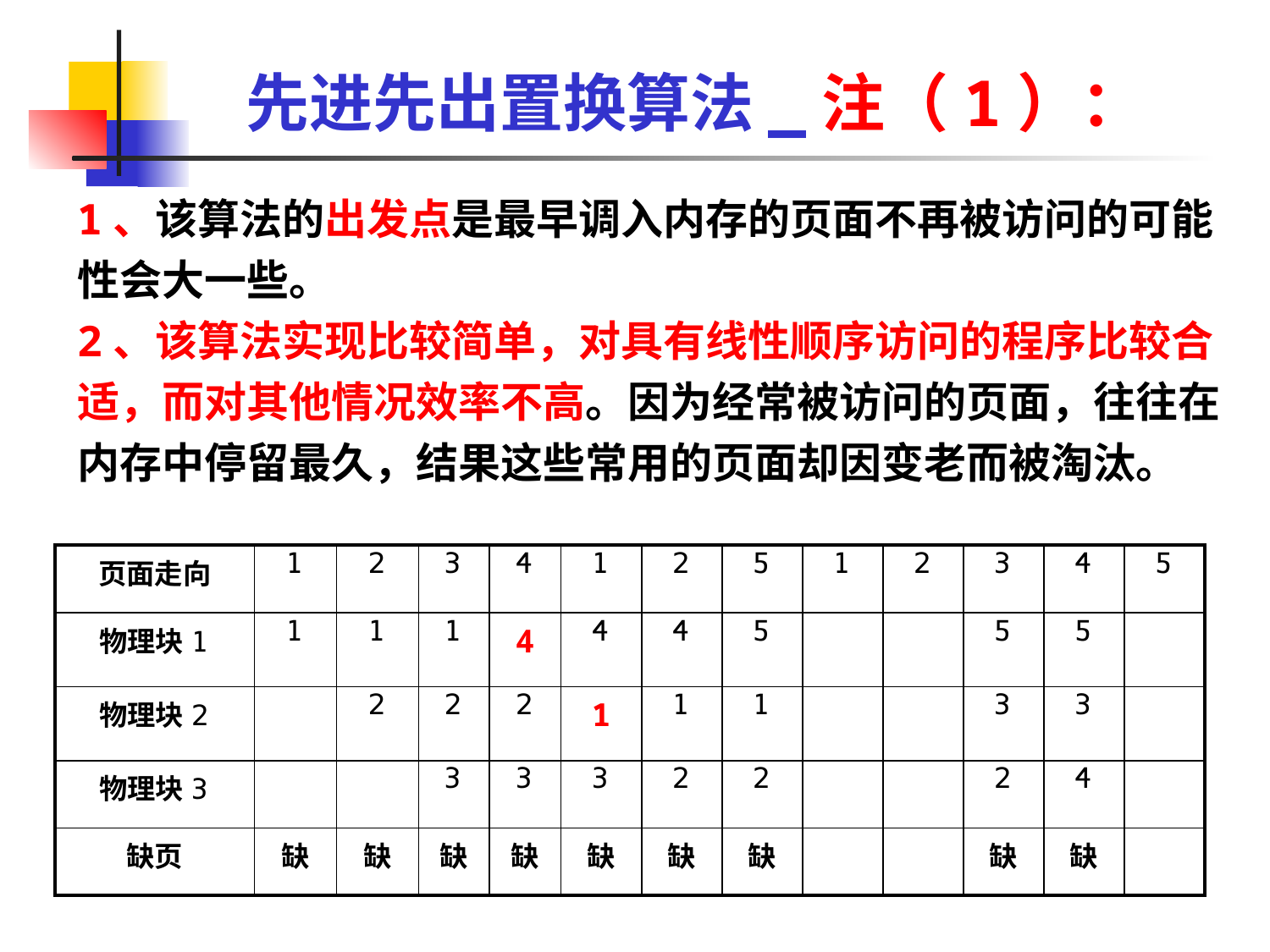

# 先进先出置换算法_注（1）：
1、该算法的出发点是最早调入内存的页面不再被访问的可能性会大一些。
2、该算法实现比较简单，对具有线性顺序访问的程序比较合适，而对其他情况效率不高。因为经常被访问的页面，往往在内存中停留最久，结果这些常用的页面却因变老而被淘汰。

| 页面走向 | 1 | 2 | 3 | 4 | 1 | 2 | 5 | 1 | 2 | 3 | 4 | 5 |
| --- | --- | --- | --- | --- | --- | --- | --- | --- | --- | --- | --- | --- |
| 物理块1 | 1 | 1 | 1 | 4 | 4 | 4 | 5 |  |  | 5 | 5 |  |
| 物理块2 |  | 2 | 2 | 2 | 1 | 1 | 1 |  |  | 3 | 3 |  |
| 物理块3 |  |  | 3 | 3 | 3 | 2 | 2 |  |  | 2 | 4 |  |
| 缺页 | 缺 | 缺 | 缺 | 缺 | 缺 | 缺 | 缺 |  |  | 缺 | 缺 |  |